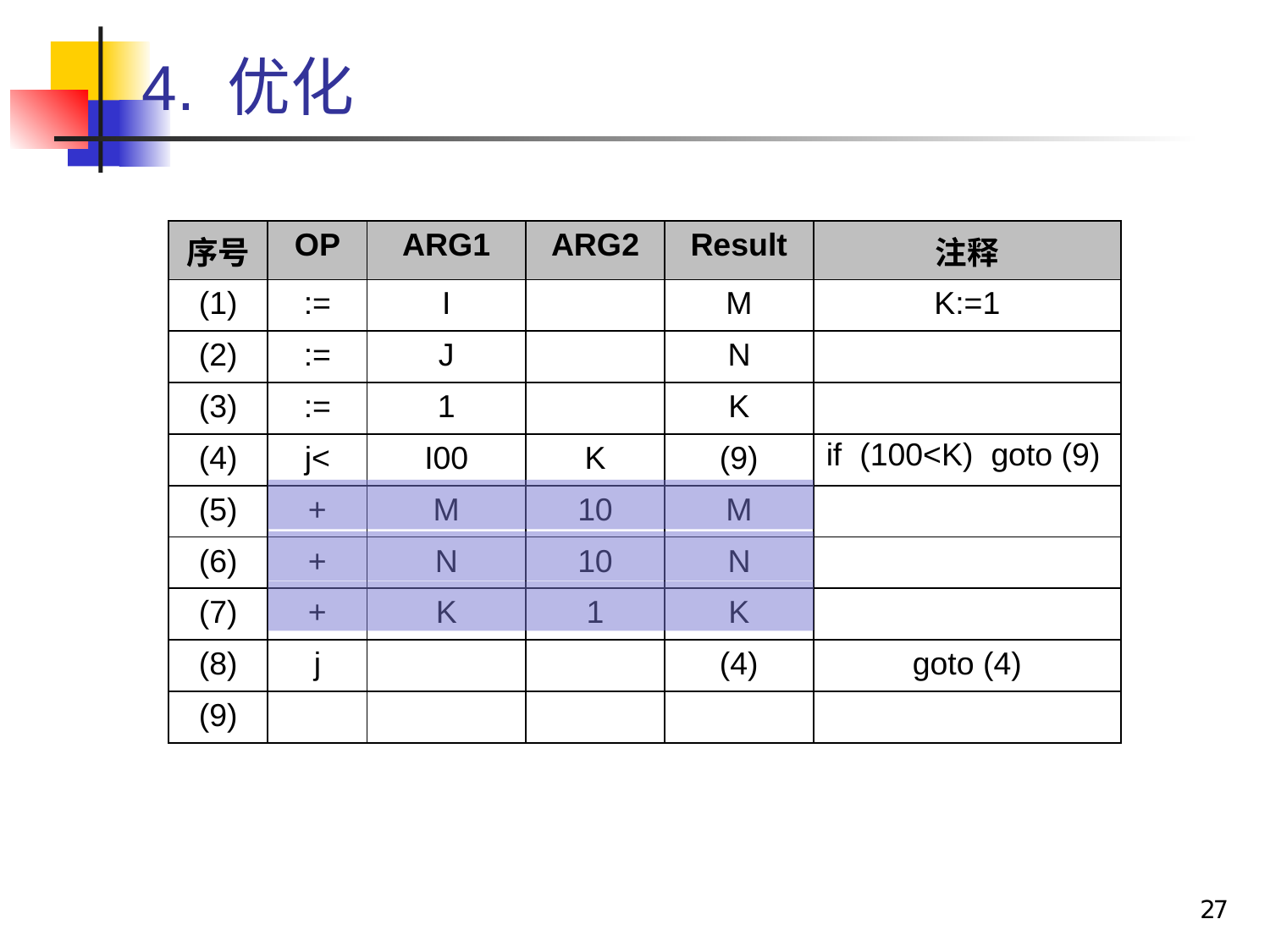

# 4. 优化
| 序号 | OP | ARG1 | ARG2 | Result | 注释 |
| --- | --- | --- | --- | --- | --- |
| (1) | := | I |  | M | K:=1 |
| (2) | := | J |  | N |  |
| (3) | := | 1 |  | K |  |
| (4) | j< | I00 | K | (9) | if (100<K) goto (9) |
| (5) | + | M | 10 | M |  |
| (6) | + | N | 10 | N |  |
| (7) | + | K | 1 | K |  |
| (8) | j |  |  | (4) | goto (4) |
| (9) |  |  |  |  |  |

27